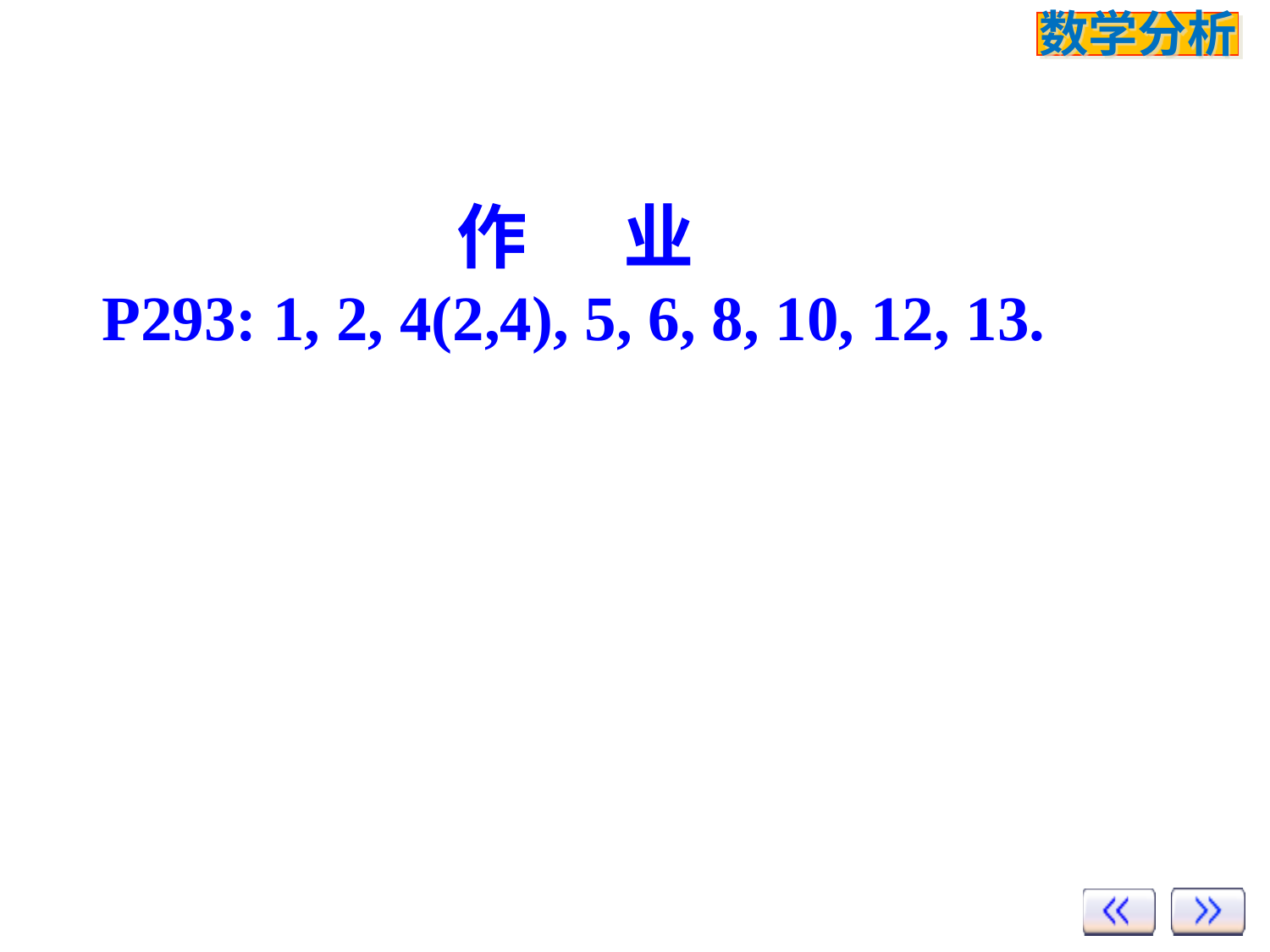

# 作      业 P293: 1, 2, 4(2,4), 5, 6, 8, 10, 12, 13.